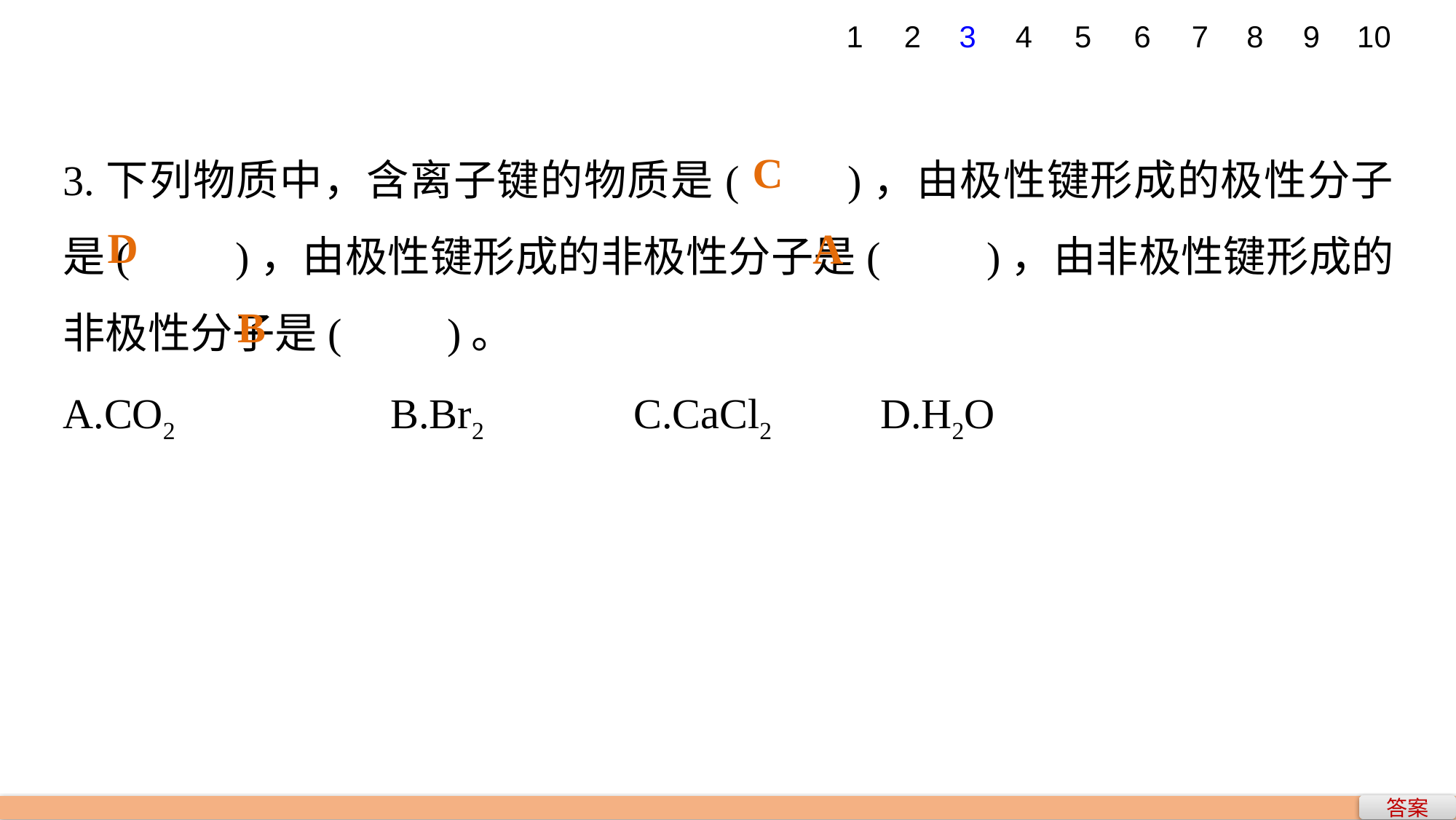

1
2
3
4
5
6
7
8
9
10
3.下列物质中，含离子键的物质是(　　)，由极性键形成的极性分子是(　　)，由极性键形成的非极性分子是(　　)，由非极性键形成的非极性分子是(　　)。
A.CO2  		B.Br2		    C.CaCl2  	     D.H2O
C
D
A
B
答案